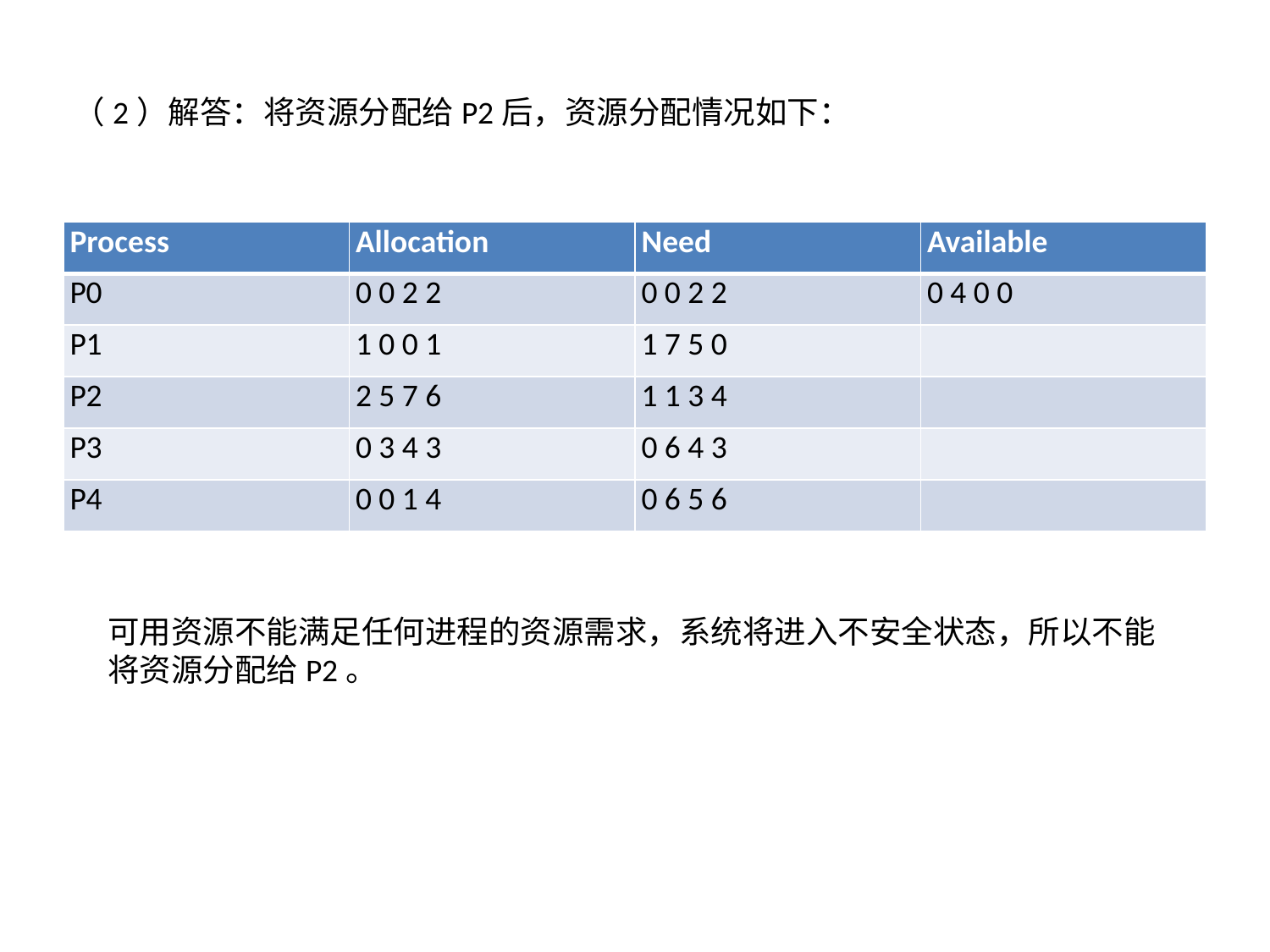

（2）解答：将资源分配给P2后，资源分配情况如下：
| Process | Allocation | Need | Available |
| --- | --- | --- | --- |
| P0 | 0 0 2 2 | 0 0 2 2 | 0 4 0 0 |
| P1 | 1 0 0 1 | 1 7 5 0 |  |
| P2 | 2 5 7 6 | 1 1 3 4 |  |
| P3 | 0 3 4 3 | 0 6 4 3 |  |
| P4 | 0 0 1 4 | 0 6 5 6 |  |
可用资源不能满足任何进程的资源需求，系统将进入不安全状态，所以不能将资源分配给P2。